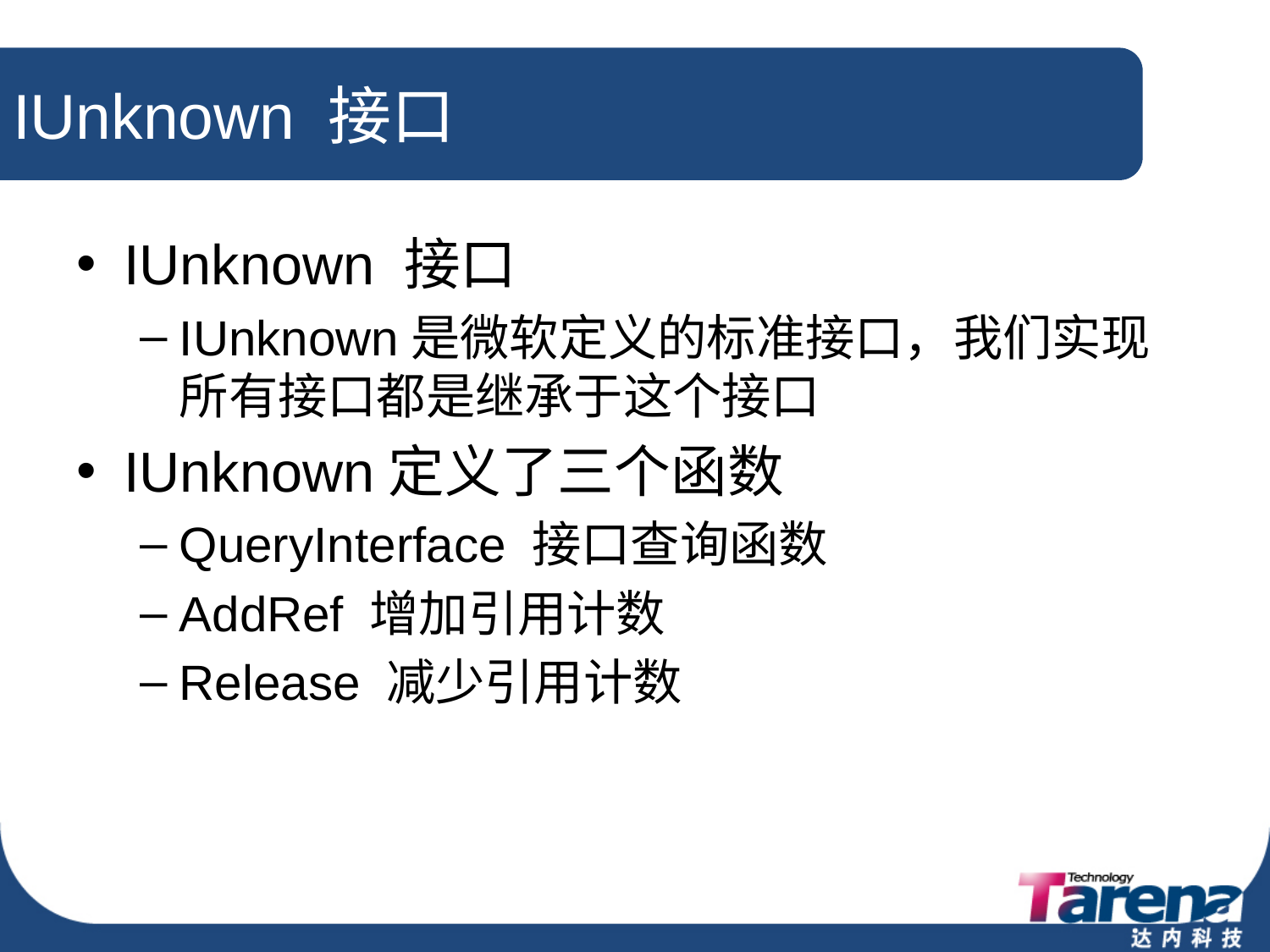

# IUnknown 接口
IUnknown 接口
IUnknown是微软定义的标准接口，我们实现所有接口都是继承于这个接口
IUnknown定义了三个函数
QueryInterface 接口查询函数
AddRef 增加引用计数
Release 减少引用计数